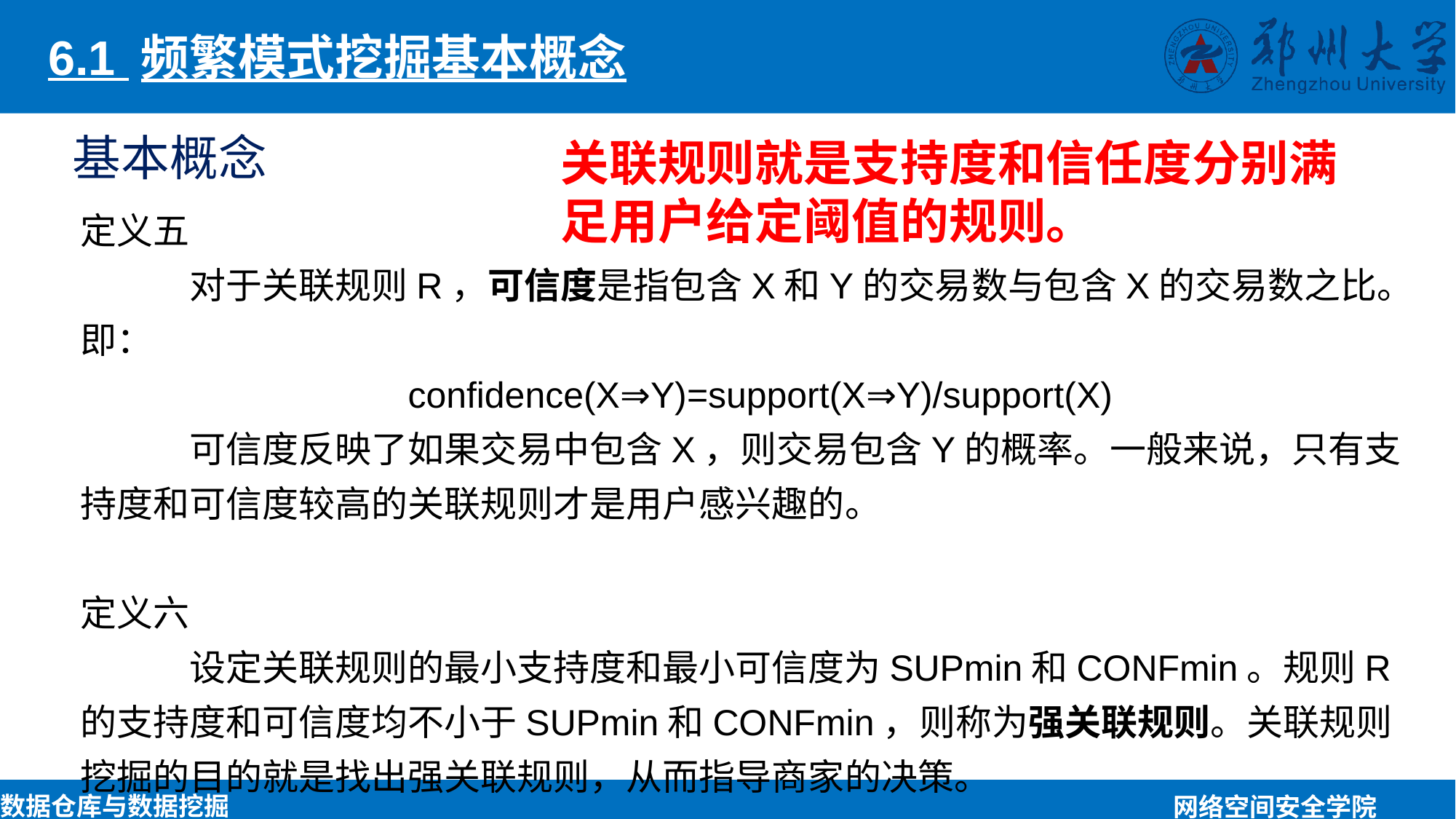

6.1 频繁模式挖掘基本概念
基本概念
关联规则就是支持度和信任度分别满足用户给定阈值的规则。
定义五
	对于关联规则R，可信度是指包含X和Y的交易数与包含X的交易数之比。即：
			confidence(X⇒Y)=support(X⇒Y)/support(X)
	可信度反映了如果交易中包含X，则交易包含Y的概率。一般来说，只有支持度和可信度较高的关联规则才是用户感兴趣的。

定义六
	设定关联规则的最小支持度和最小可信度为SUPmin和CONFmin。规则R的支持度和可信度均不小于SUPmin和CONFmin，则称为强关联规则。关联规则挖掘的目的就是找出强关联规则，从而指导商家的决策。